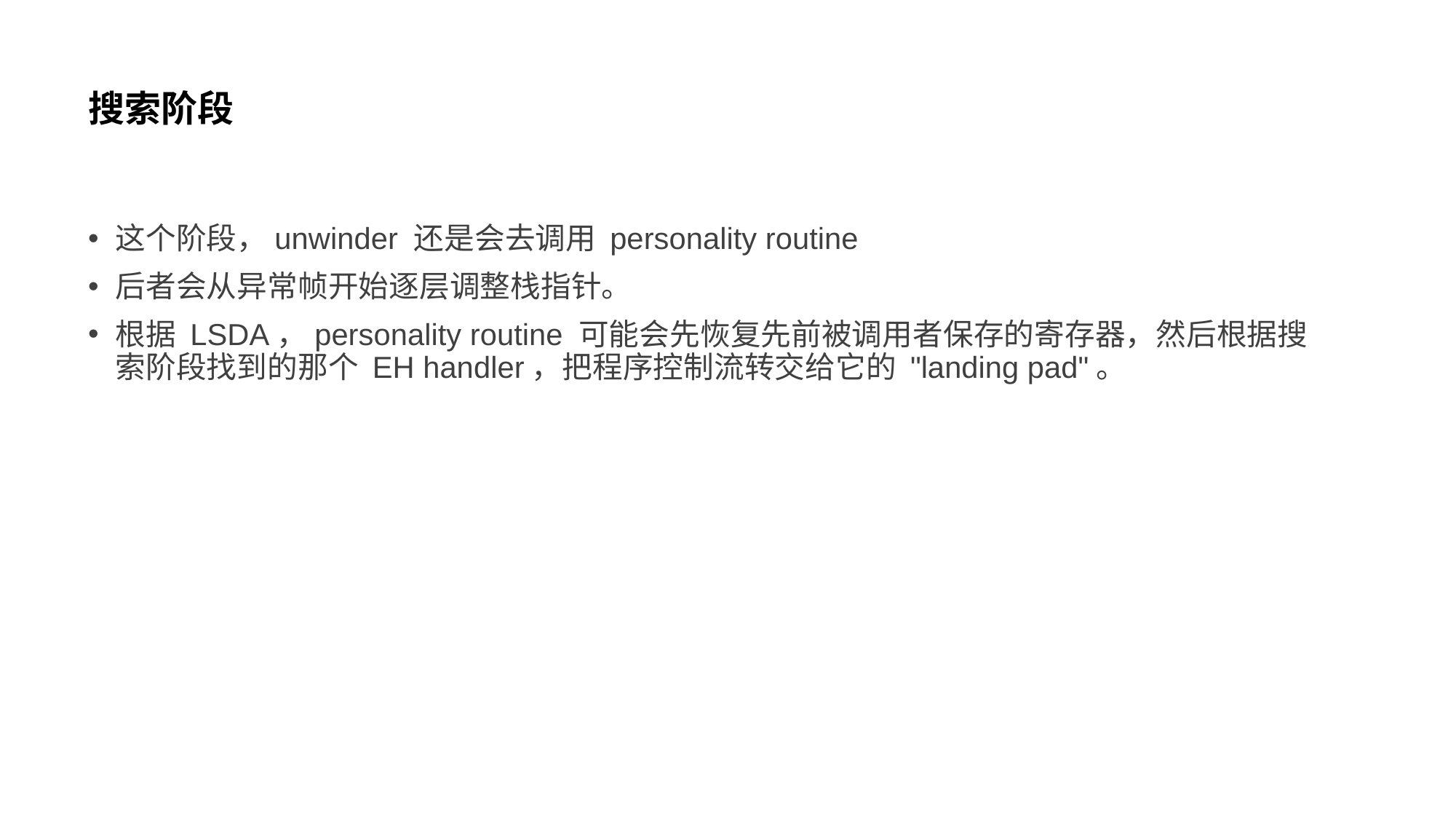

# 搜索阶段
这个阶段，unwinder 还是会去调用 personality routine
后者会从异常帧开始逐层调整栈指针。
根据 LSDA，personality routine 可能会先恢复先前被调用者保存的寄存器，然后根据搜索阶段找到的那个 EH handler，把程序控制流转交给它的 "landing pad"。